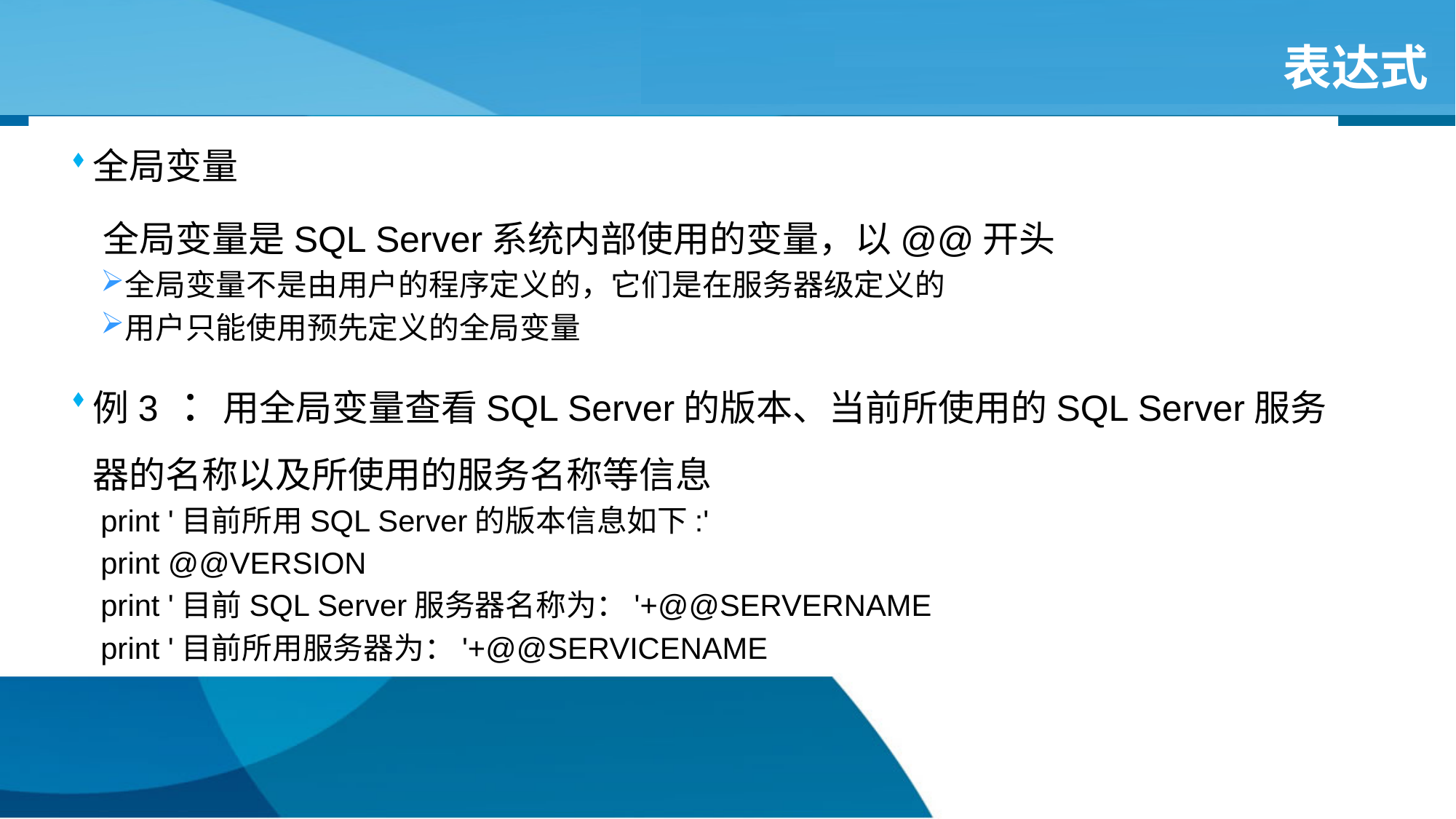

# 表达式
全局变量
   全局变量是SQL Server系统内部使用的变量，以@@开头
全局变量不是由用户的程序定义的，它们是在服务器级定义的
用户只能使用预先定义的全局变量
例3 ：用全局变量查看SQL Server的版本、当前所使用的SQL Server服务器的名称以及所使用的服务名称等信息
print '目前所用SQL Server的版本信息如下:'
print @@VERSION
print '目前SQL Server服务器名称为：'+@@SERVERNAME
print '目前所用服务器为：'+@@SERVICENAME